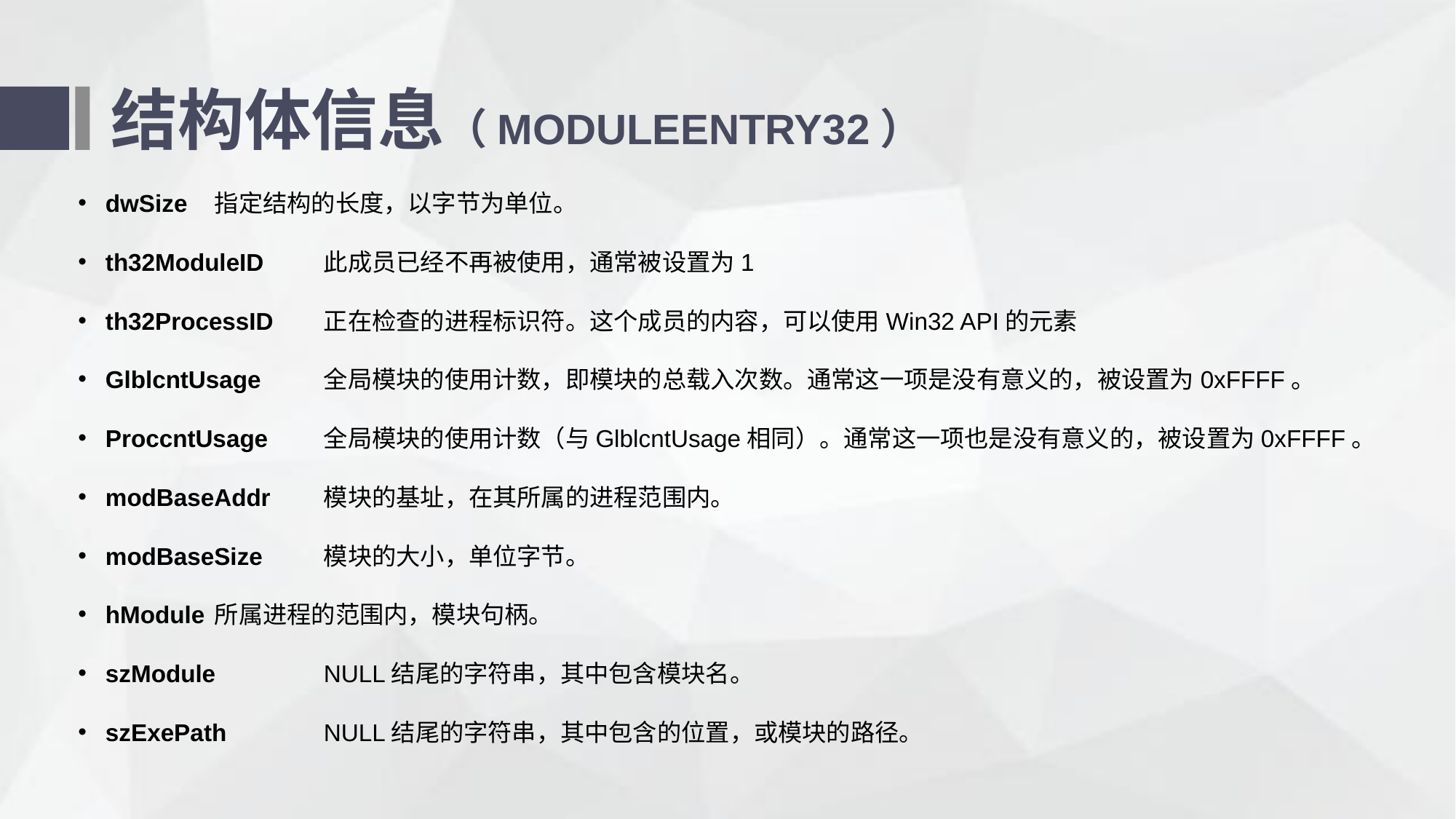

# 结构体信息（MODULEENTRY32）
dwSize	指定结构的长度，以字节为单位。
th32ModuleID	此成员已经不再被使用，通常被设置为1
th32ProcessID	正在检查的进程标识符。这个成员的内容，可以使用Win32 API的元素
GlblcntUsage	全局模块的使用计数，即模块的总载入次数。通常这一项是没有意义的，被设置为0xFFFF。
ProccntUsage	全局模块的使用计数（与GlblcntUsage相同）。通常这一项也是没有意义的，被设置为0xFFFF。
modBaseAddr	模块的基址，在其所属的进程范围内。
modBaseSize	模块的大小，单位字节。
hModule	所属进程的范围内，模块句柄。
szModule  	NULL结尾的字符串，其中包含模块名。
szExePath  	NULL结尾的字符串，其中包含的位置，或模块的路径。